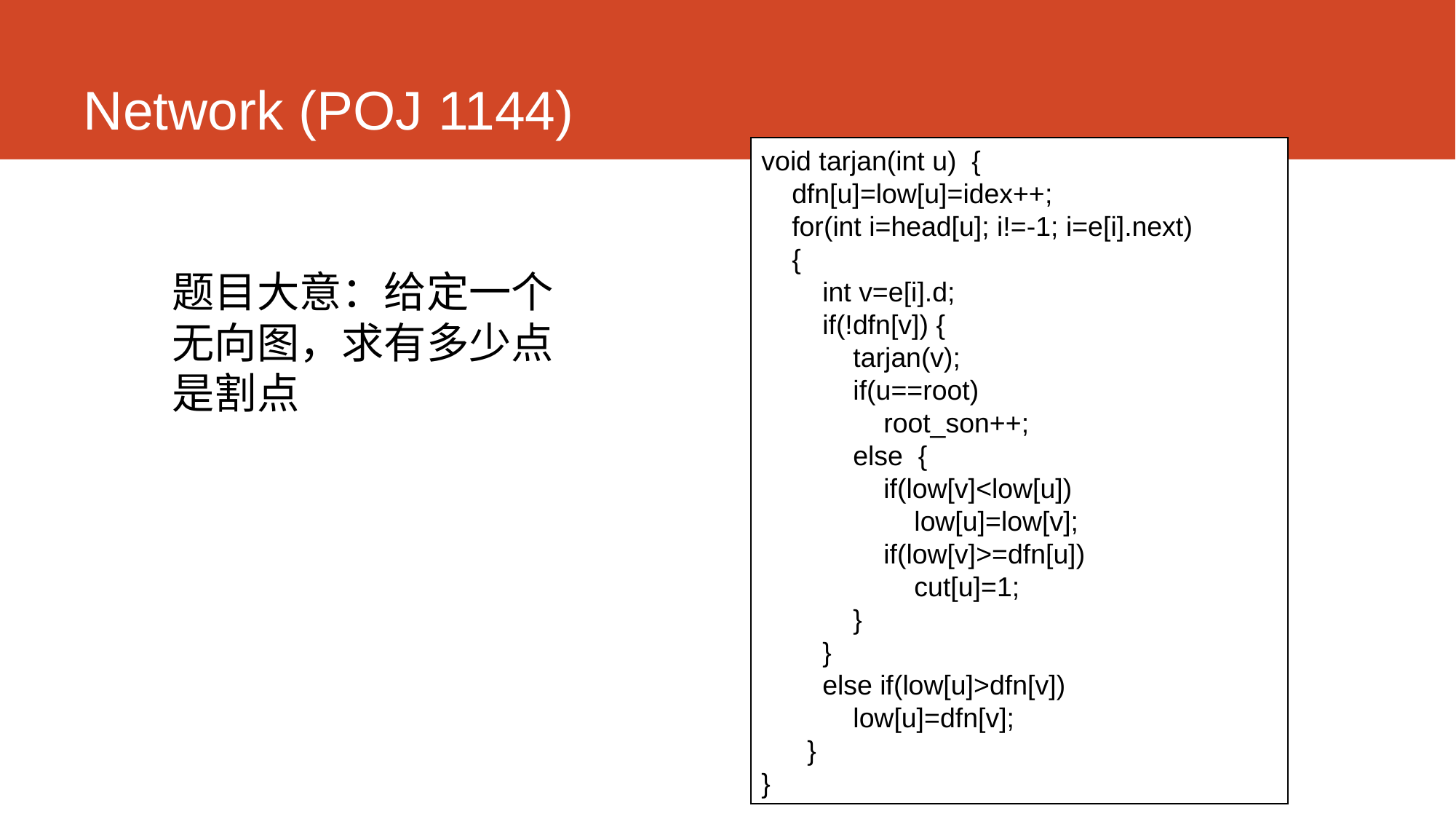

# Network (POJ 1144)
void tarjan(int u)  {
    dfn[u]=low[u]=idex++;
    for(int i=head[u]; i!=-1; i=e[i].next)
    {
        int v=e[i].d;
        if(!dfn[v]) {
            tarjan(v);
            if(u==root)
                root_son++;
            else  {
                if(low[v]<low[u])
                    low[u]=low[v];
                if(low[v]>=dfn[u])
                    cut[u]=1;
            }
        }
        else if(low[u]>dfn[v])
            low[u]=dfn[v];
      }
}
题目大意：给定一个无向图，求有多少点是割点